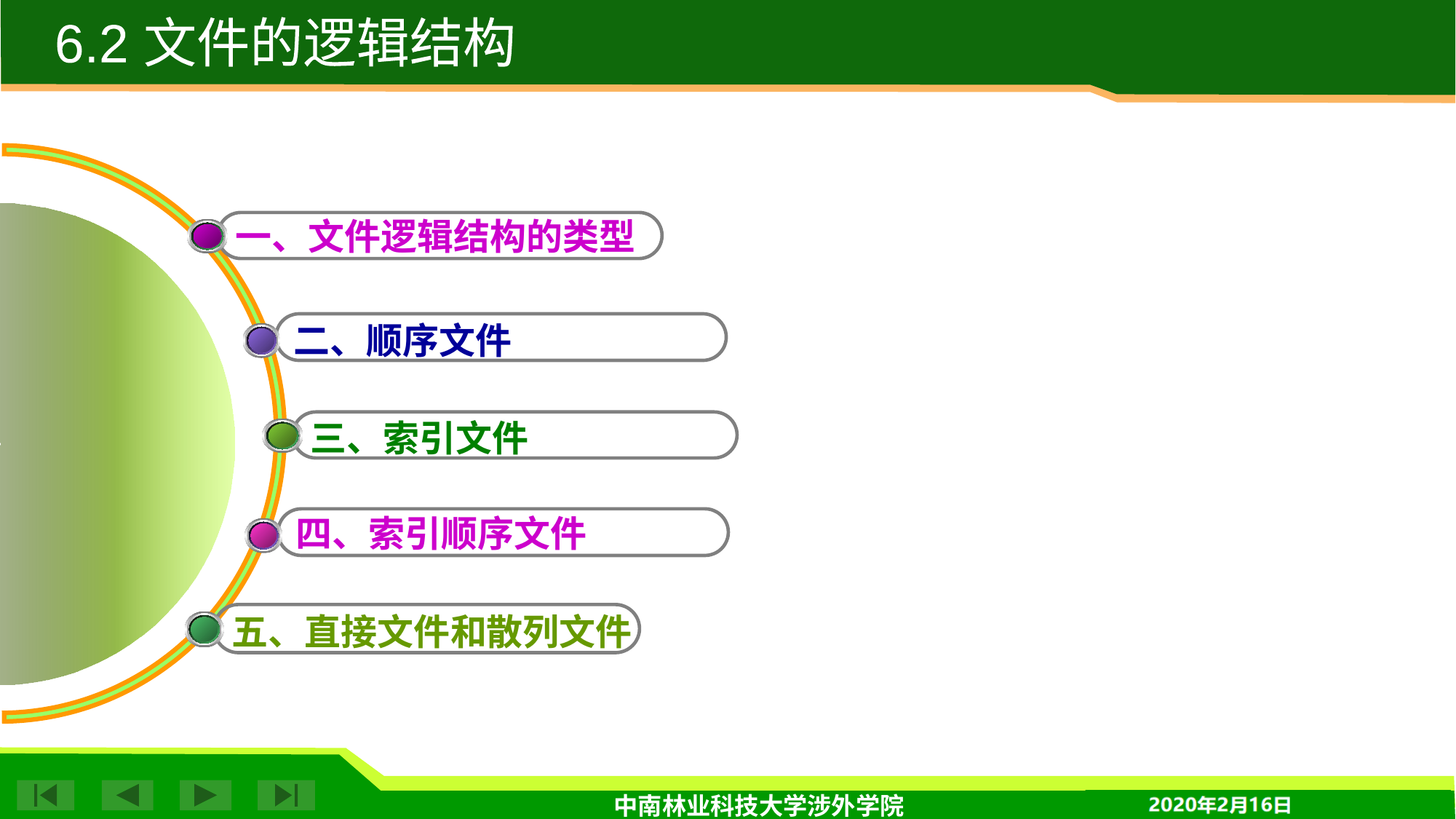

6.2 文件的逻辑结构

一、文件逻辑结构的类型

二、顺序文件

三、索引文件

四、索引顺序文件

五、直接文件和散列文件